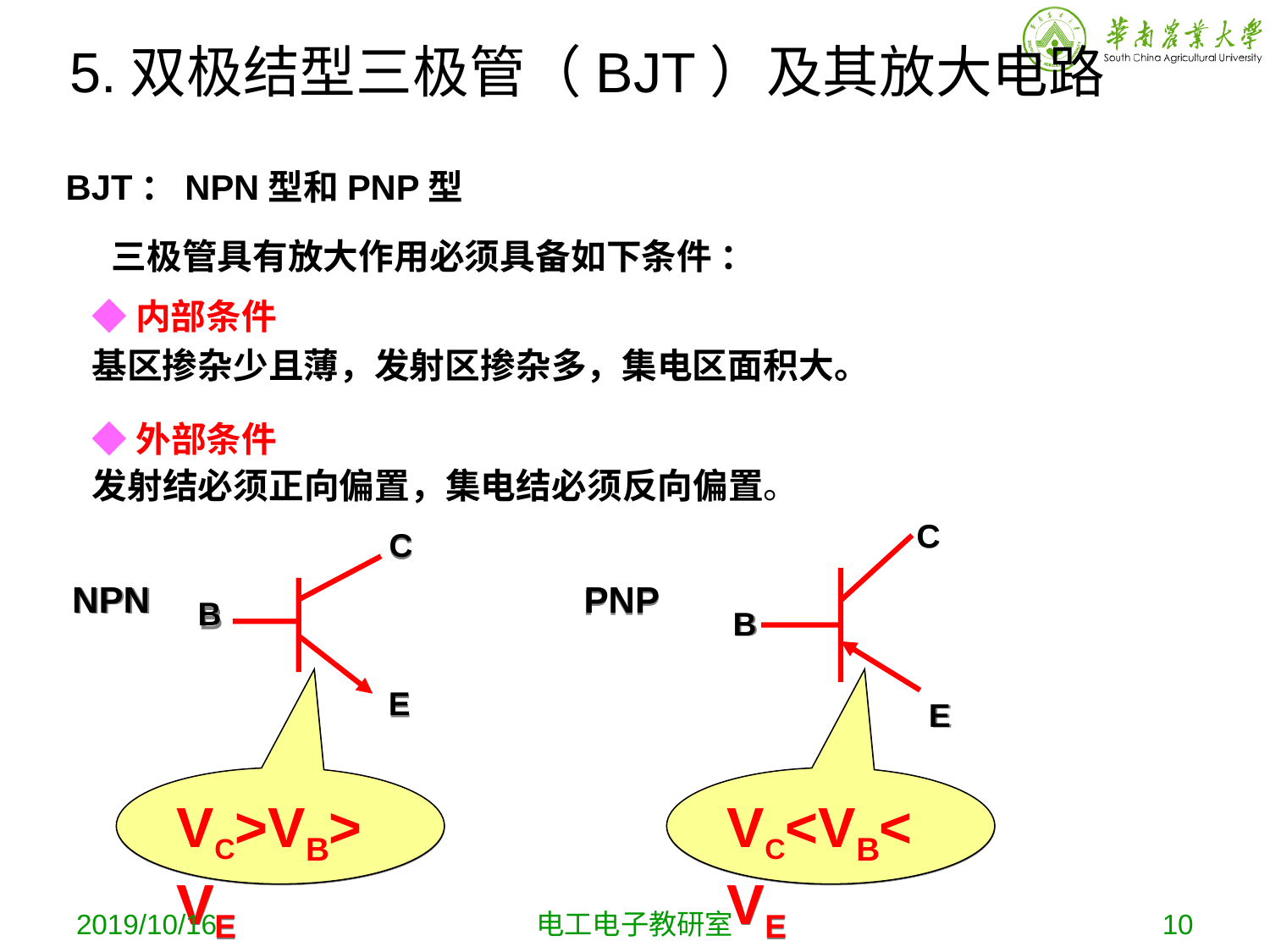

5.双极结型三极管（BJT）及其放大电路
BJT：NPN型和PNP型
三极管具有放大作用必须具备如下条件 ：
◆内部条件
基区掺杂少且薄，发射区掺杂多，集电区面积大。
◆外部条件
发射结必须正向偏置，集电结必须反向偏置。
C

B
E
C

B
E
NPN
PNP
VC>VB>VE
VC<VB<VE
2019/10/16
电工电子教研室
10